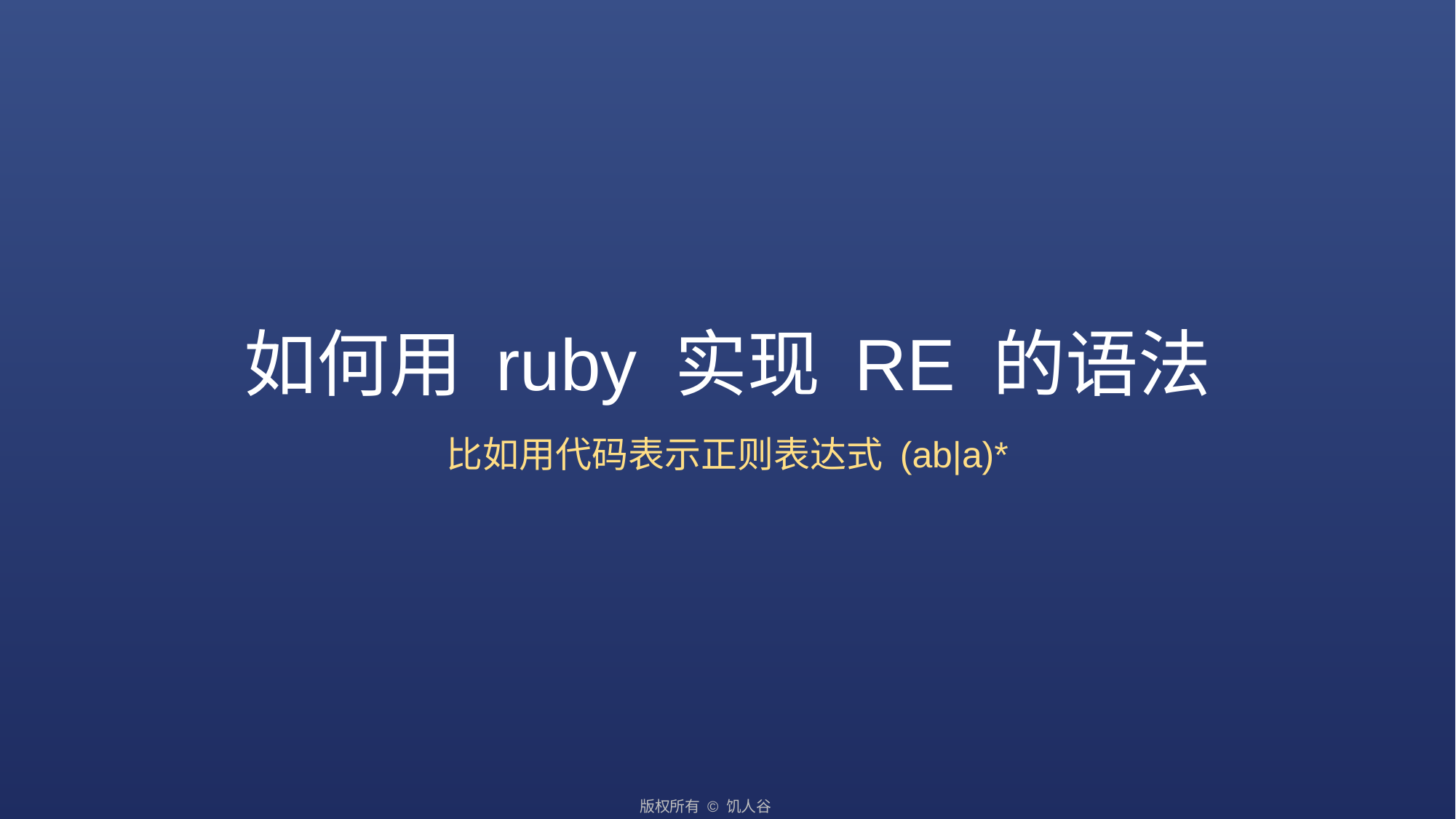

# 如何用 ruby 实现 RE 的语法
比如用代码表示正则表达式 (ab|a)*